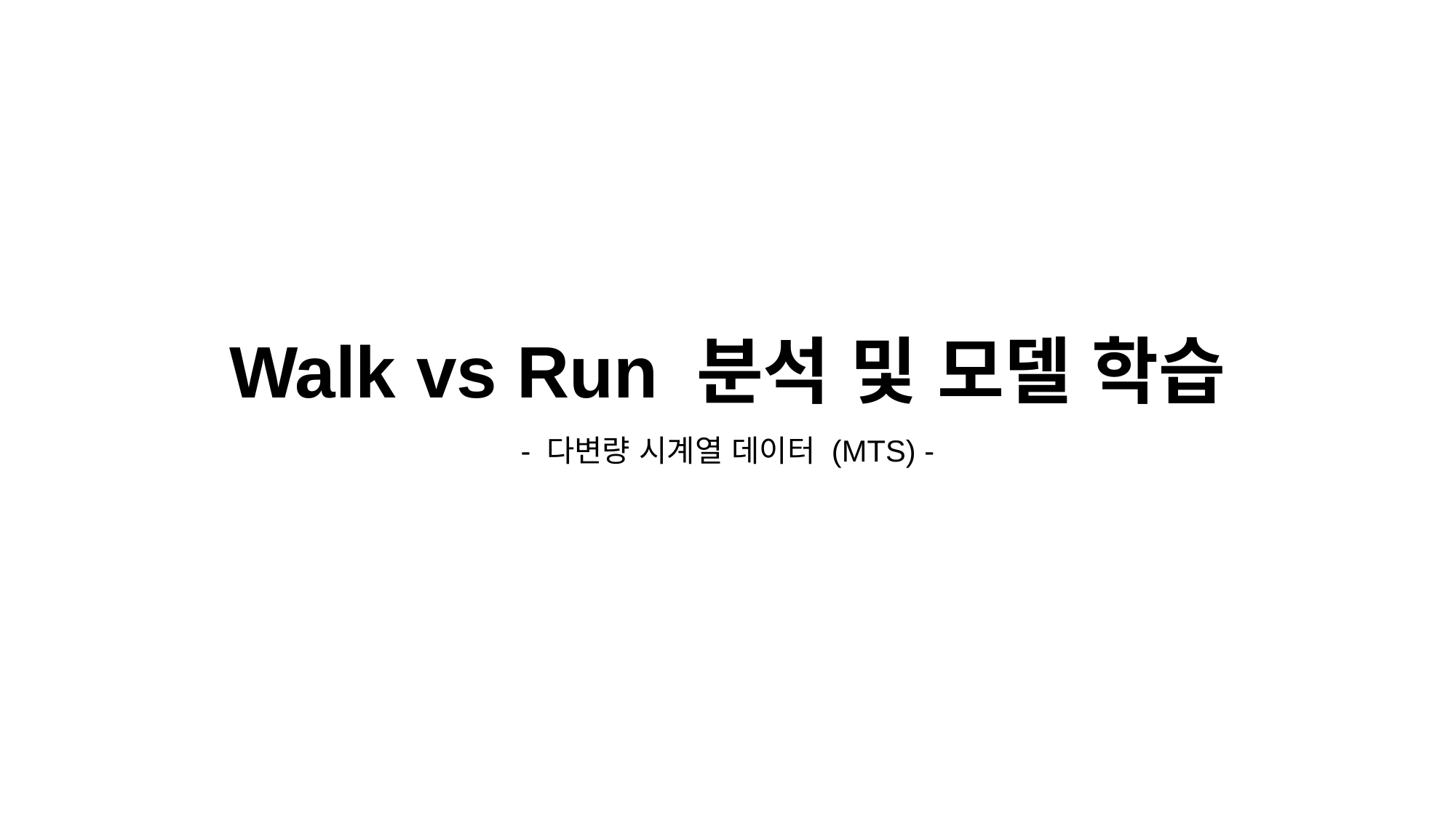

# Walk vs Run 분석 및 모델 학습
- 다변량 시계열 데이터 (MTS) -